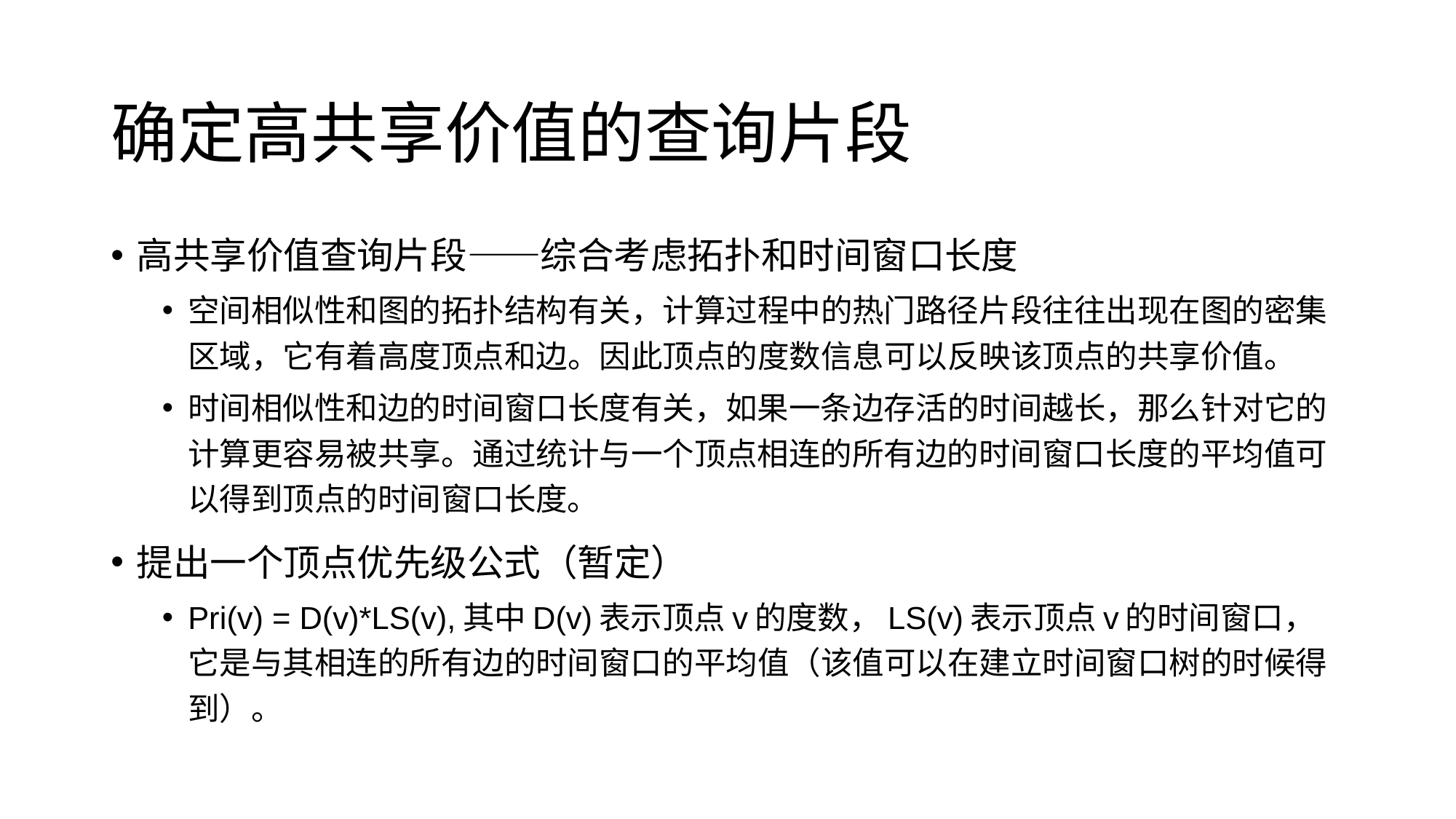

# 确定高共享价值的查询片段
高共享价值查询片段——综合考虑拓扑和时间窗口长度
空间相似性和图的拓扑结构有关，计算过程中的热门路径片段往往出现在图的密集区域，它有着高度顶点和边。因此顶点的度数信息可以反映该顶点的共享价值。
时间相似性和边的时间窗口长度有关，如果一条边存活的时间越长，那么针对它的计算更容易被共享。通过统计与一个顶点相连的所有边的时间窗口长度的平均值可以得到顶点的时间窗口长度。
提出一个顶点优先级公式（暂定）
Pri(v) = D(v)*LS(v),其中D(v)表示顶点v的度数，LS(v)表示顶点v的时间窗口，它是与其相连的所有边的时间窗口的平均值（该值可以在建立时间窗口树的时候得到）。